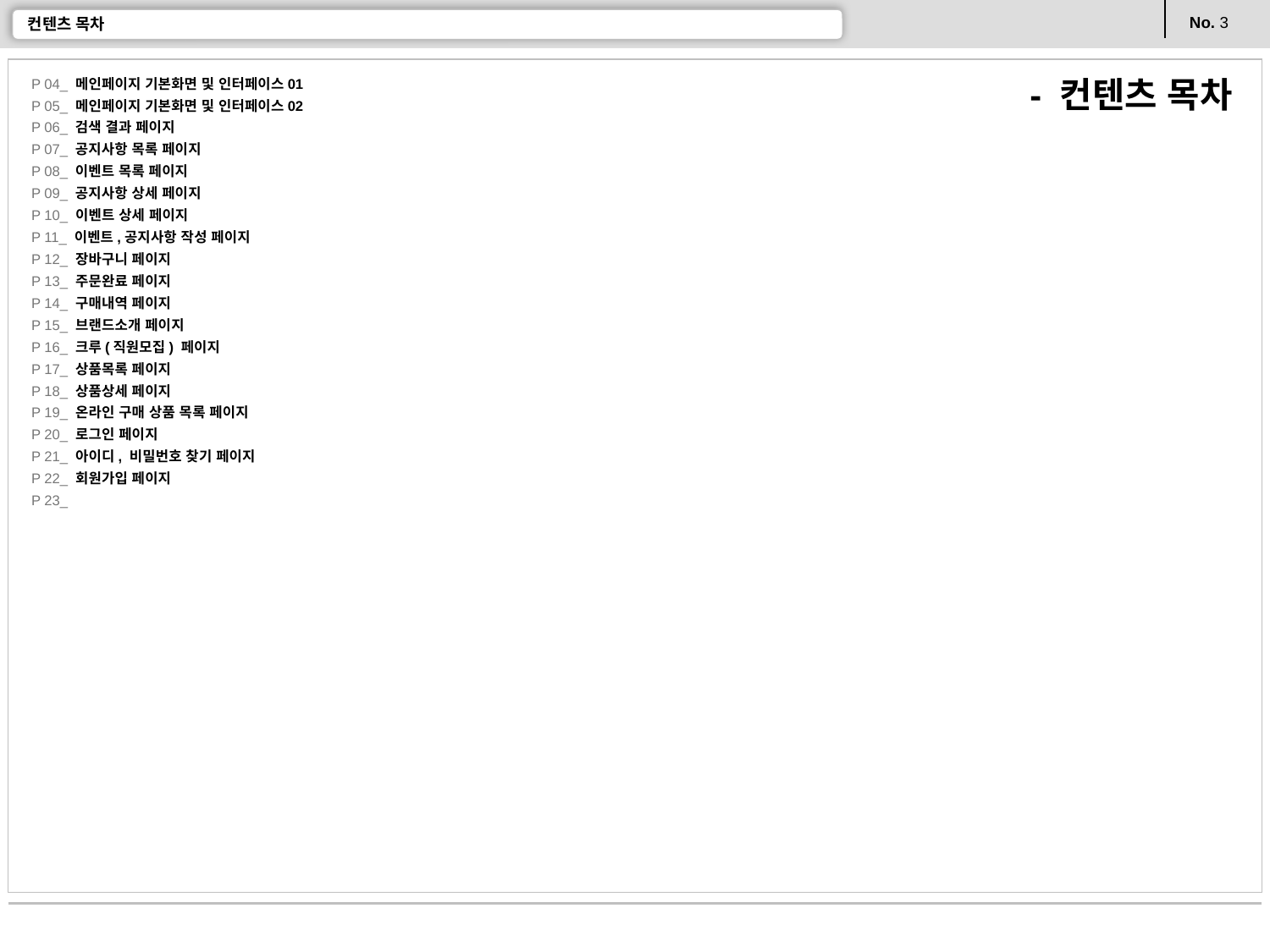

# 컨텐츠 목차

P 04_ 메인페이지 기본화면 및 인터페이스01
P 05_ 메인페이지 기본화면 및 인터페이스02
P 06_ 검색 결과 페이지
P 07_ 공지사항 목록 페이지
P 08_ 이벤트 목록 페이지
P 09_ 공지사항 상세 페이지
P 10_ 이벤트 상세 페이지
P 11_ 이벤트,공지사항 작성 페이지
P 12_ 장바구니 페이지
P 13_ 주문완료 페이지
P 14_ 구매내역 페이지
P 15_ 브랜드소개 페이지
P 16_ 크루(직원모집) 페이지
P 17_ 상품목록 페이지
P 18_ 상품상세 페이지
P 19_ 온라인 구매 상품 목록 페이지
P 20_ 로그인 페이지
P 21_ 아이디, 비밀번호 찾기 페이지
P 22_ 회원가입 페이지
P 23_

- 컨텐츠 목차